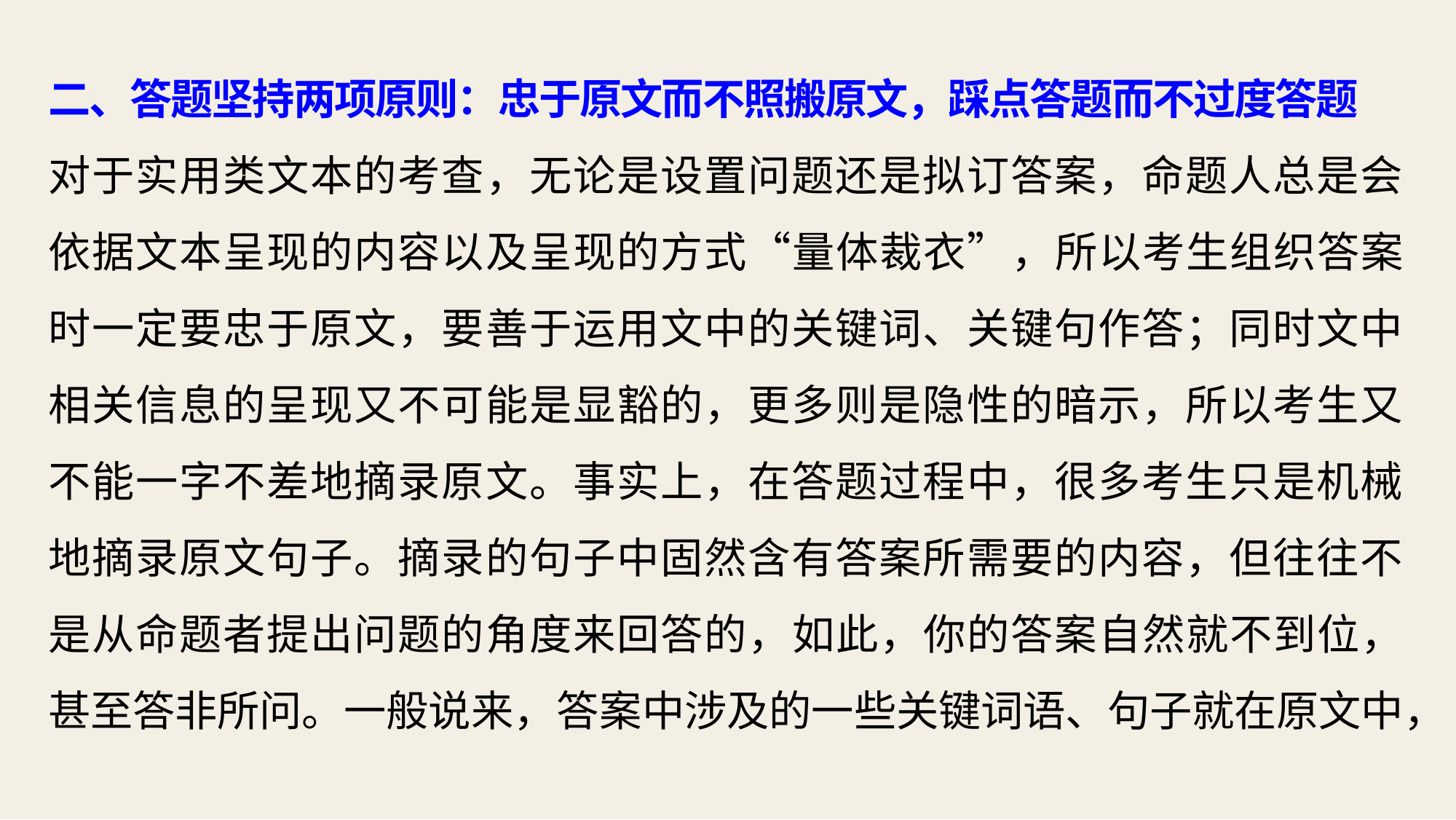

二、答题坚持两项原则：忠于原文而不照搬原文，踩点答题而不过度答题
对于实用类文本的考查，无论是设置问题还是拟订答案，命题人总是会依据文本呈现的内容以及呈现的方式“量体裁衣”，所以考生组织答案时一定要忠于原文，要善于运用文中的关键词、关键句作答；同时文中相关信息的呈现又不可能是显豁的，更多则是隐性的暗示，所以考生又不能一字不差地摘录原文。事实上，在答题过程中，很多考生只是机械地摘录原文句子。摘录的句子中固然含有答案所需要的内容，但往往不是从命题者提出问题的角度来回答的，如此，你的答案自然就不到位，甚至答非所问。一般说来，答案中涉及的一些关键词语、句子就在原文中，